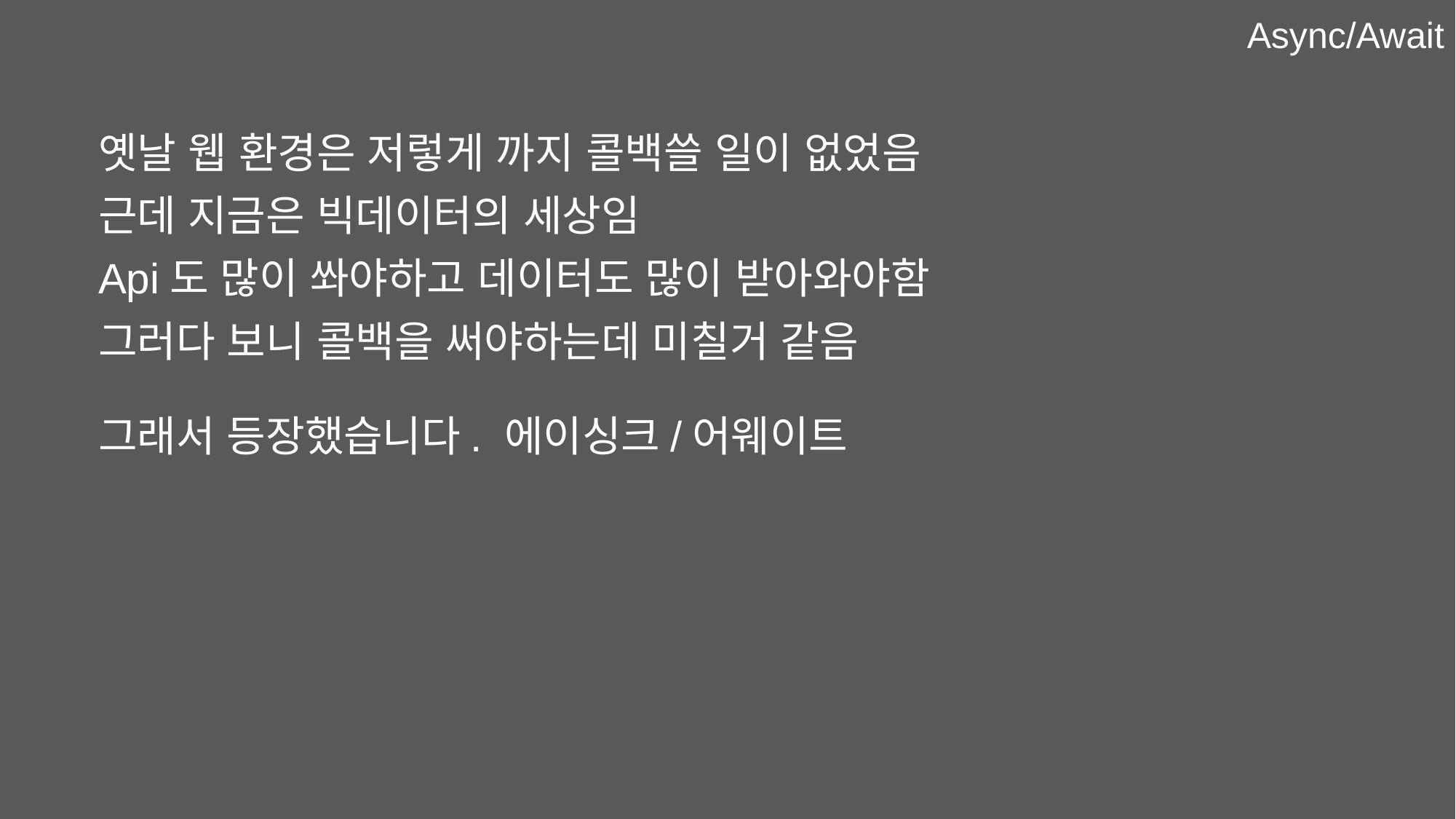

Async/Await
옛날 웹 환경은 저렇게 까지 콜백쓸 일이 없었음
근데 지금은 빅데이터의 세상임

Api도 많이 쏴야하고 데이터도 많이 받아와야함
그러다 보니 콜백을 써야하는데 미칠거 같음
그래서 등장했습니다. 에이싱크/어웨이트